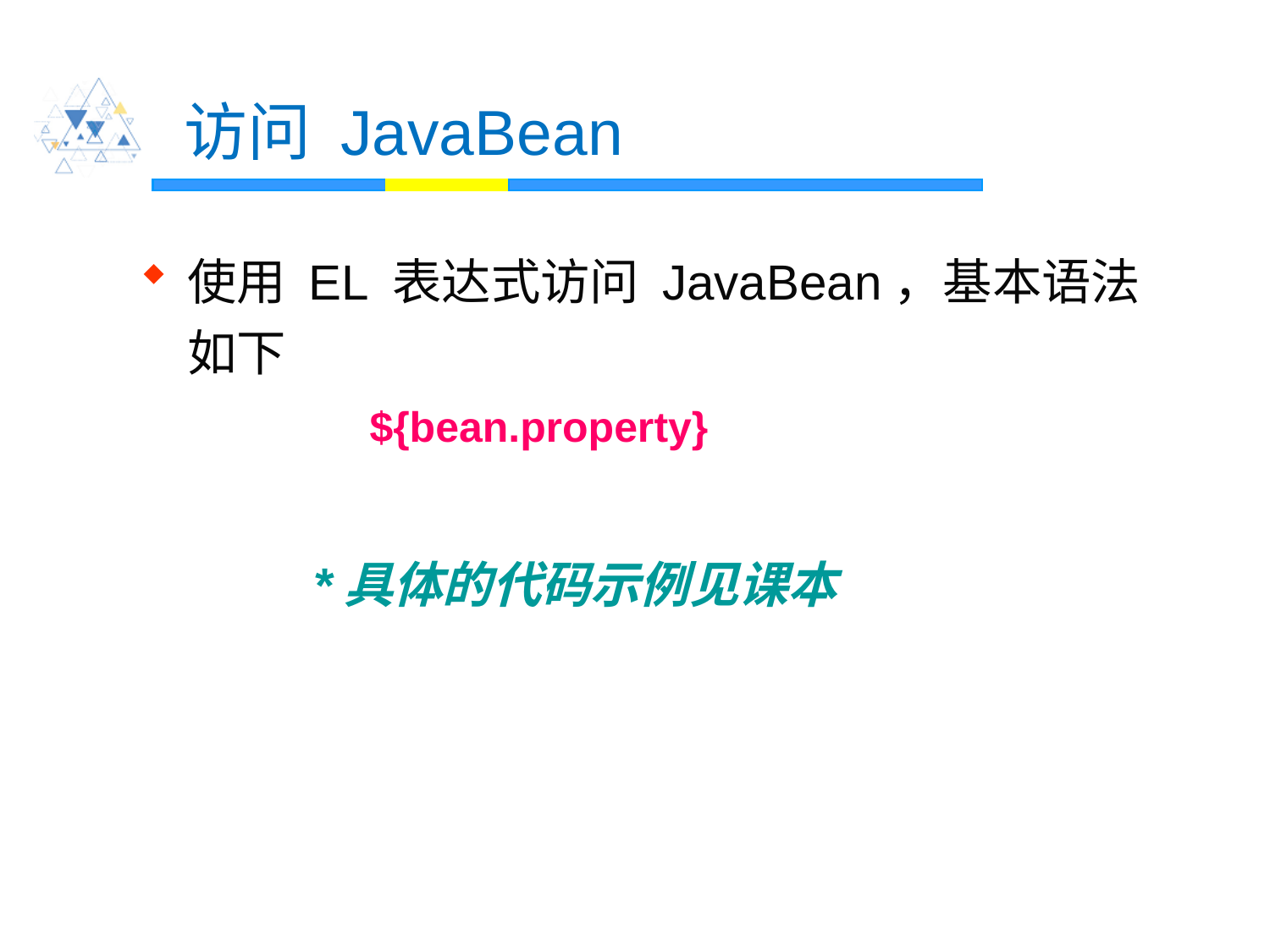

# 访问 JavaBean
使用 EL 表达式访问 JavaBean，基本语法如下
    	${bean.property}

        *具体的代码示例见课本